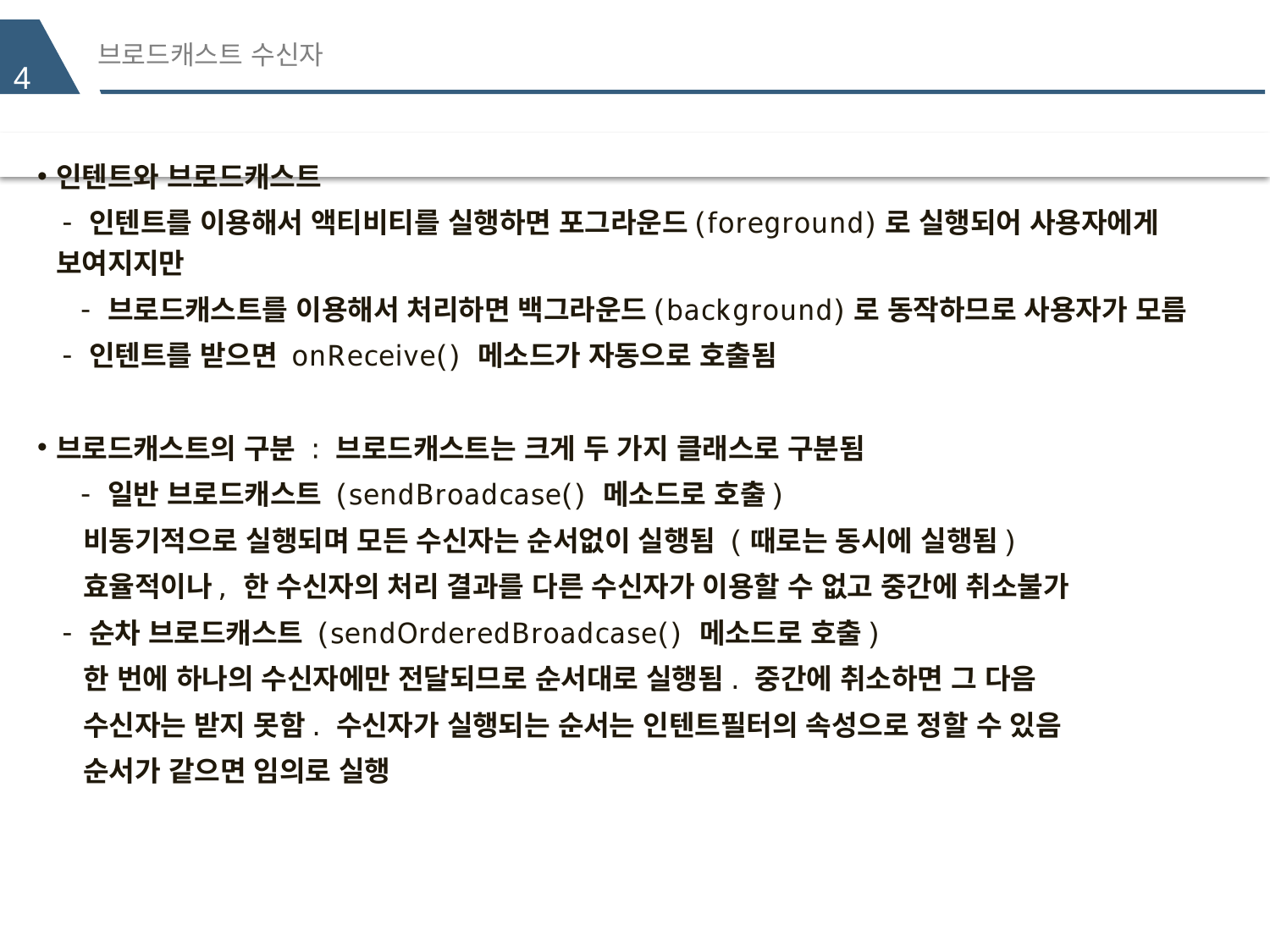

# 브로드캐스트 수신자
4
인텐트와 브로드캐스트
   - 인텐트를 이용해서 액티비티를 실행하면 포그라운드(foreground)로 실행되어 사용자에게 보여지지만
	   - 브로드캐스트를 이용해서 처리하면 백그라운드(background)로 동작하므로 사용자가 모름
   - 인텐트를 받으면 onReceive() 메소드가 자동으로 호출됨

브로드캐스트의 구분 : 브로드캐스트는 크게 두 가지 클래스로 구분됨
	   - 일반 브로드캐스트 (sendBroadcase() 메소드로 호출)
     비동기적으로 실행되며 모든 수신자는 순서없이 실행됨 (때로는 동시에 실행됨)
     효율적이나, 한 수신자의 처리 결과를 다른 수신자가 이용할 수 없고 중간에 취소불가
   - 순차 브로드캐스트 (sendOrderedBroadcase() 메소드로 호출)
     한 번에 하나의 수신자에만 전달되므로 순서대로 실행됨. 중간에 취소하면 그 다음
     수신자는 받지 못함. 수신자가 실행되는 순서는 인텐트필터의 속성으로 정할 수 있음
     순서가 같으면 임의로 실행